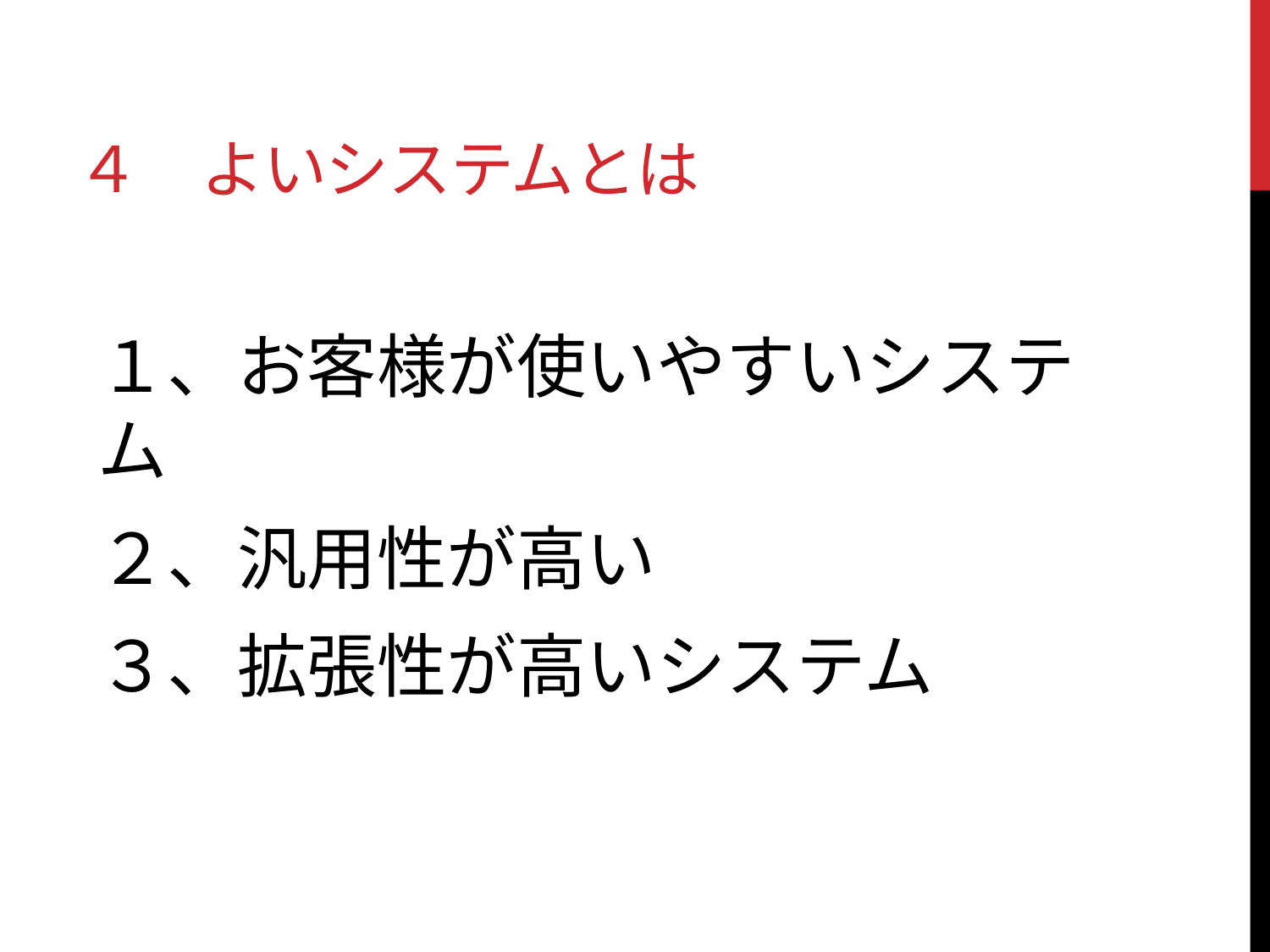

# ４　よいシステムとは
１、お客様が使いやすいシステム
２、汎用性が高い
３、拡張性が高いシステム